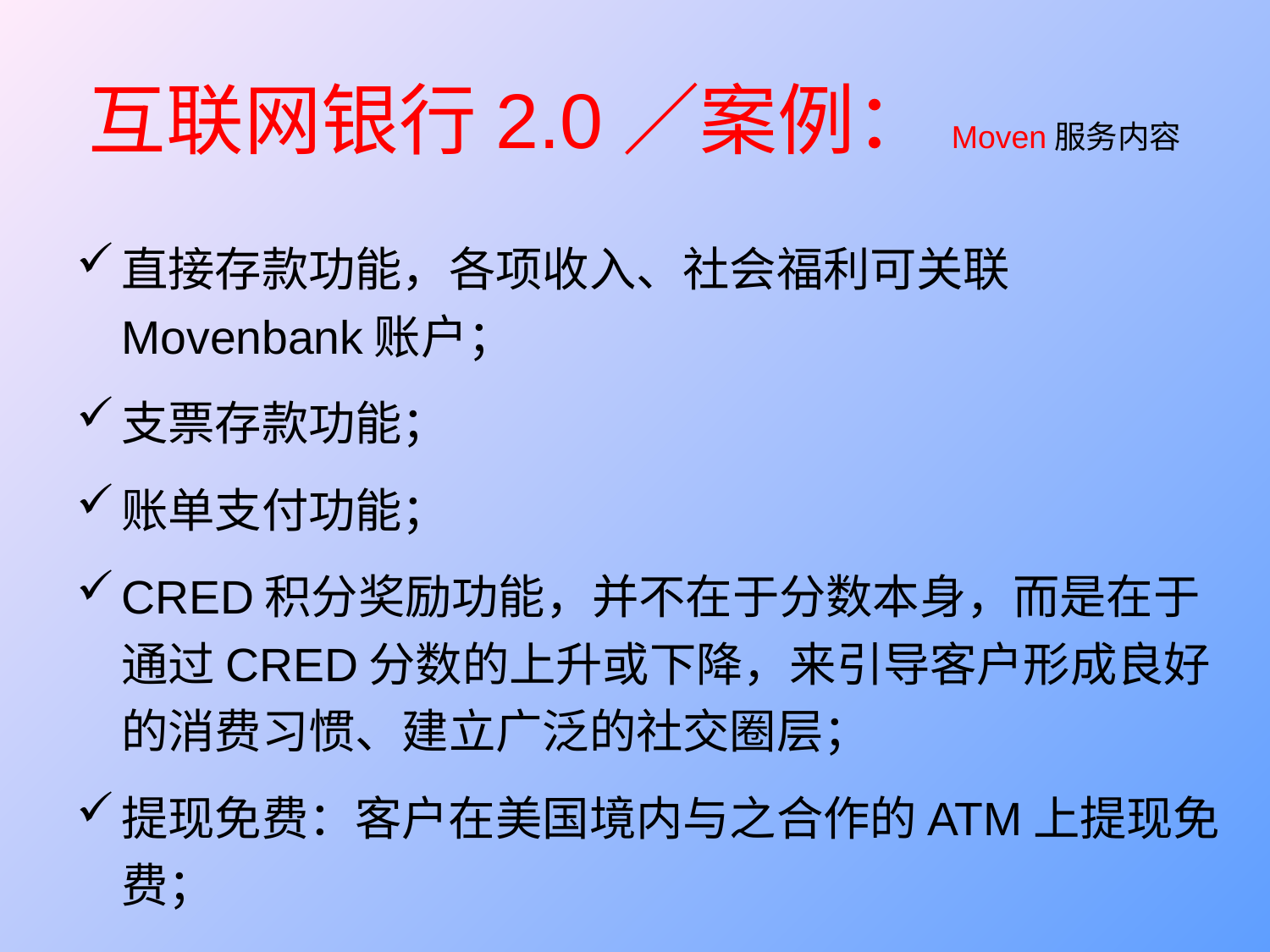

# 互联网银行2.0／案例：Moven服务内容
直接存款功能，各项收入、社会福利可关联Movenbank账户；
支票存款功能；
账单支付功能；
CRED积分奖励功能，并不在于分数本身，而是在于通过CRED分数的上升或下降，来引导客户形成良好的消费习惯、建立广泛的社交圈层；
提现免费：客户在美国境内与之合作的ATM上提现免费；